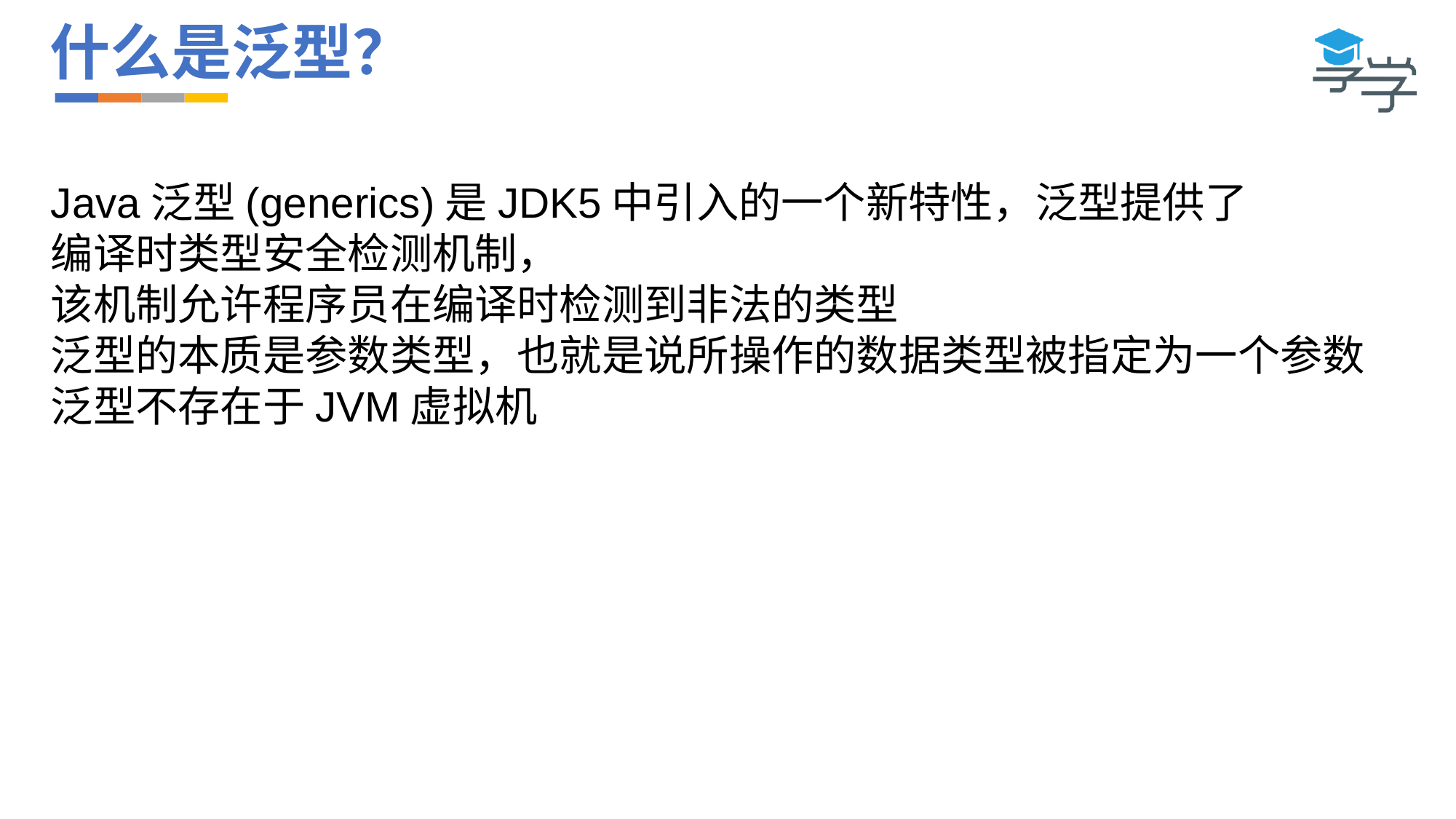

# 什么是泛型？
Java泛型(generics)是JDK5中引入的一个新特性，泛型提供了
编译时类型安全检测机制，
该机制允许程序员在编译时检测到非法的类型
泛型的本质是参数类型，也就是说所操作的数据类型被指定为一个参数
泛型不存在于JVM虚拟机